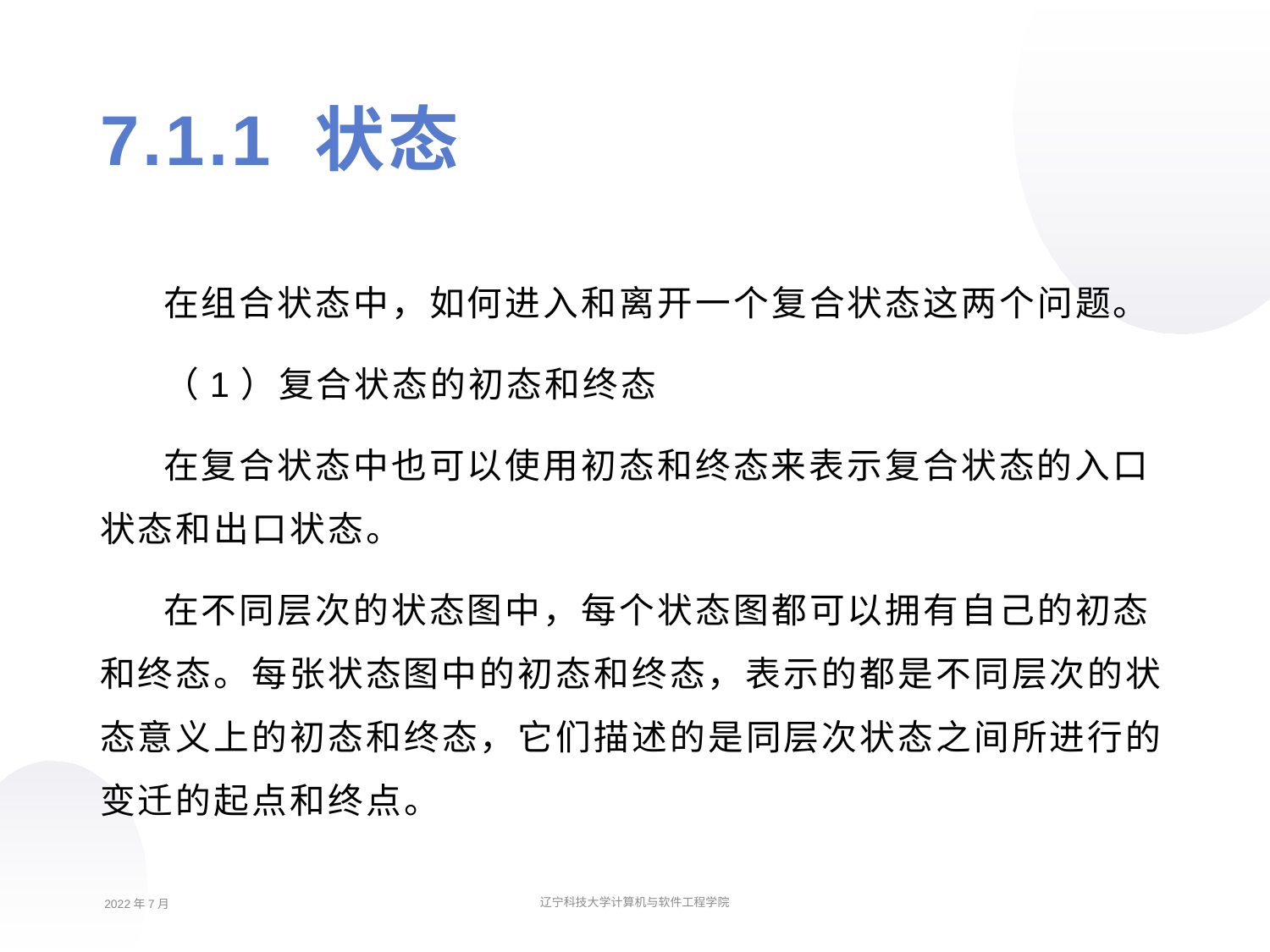

7.1.1 状态
在组合状态中，如何进入和离开一个复合状态这两个问题。
（1）复合状态的初态和终态
在复合状态中也可以使用初态和终态来表示复合状态的入口状态和出口状态。
在不同层次的状态图中，每个状态图都可以拥有自己的初态和终态。每张状态图中的初态和终态，表示的都是不同层次的状态意义上的初态和终态，它们描述的是同层次状态之间所进行的变迁的起点和终点。

2022年7月
辽宁科技大学计算机与软件工程学院
17